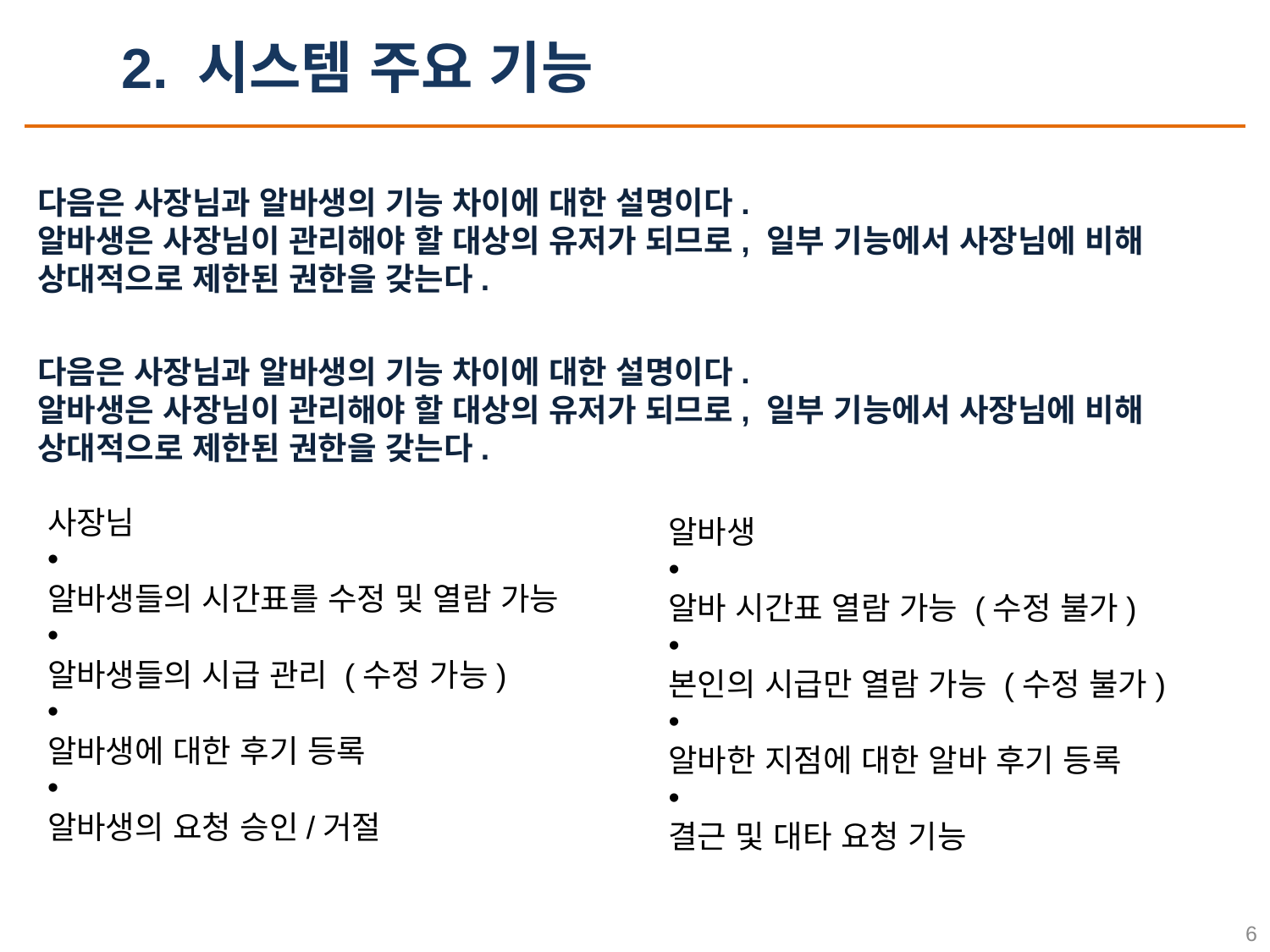

2. 시스템 주요 기능
다음은 사장님과 알바생의 기능 차이에 대한 설명이다.
알바생은 사장님이 관리해야 할 대상의 유저가 되므로, 일부 기능에서 사장님에 비해 상대적으로 제한된 권한을 갖는다.

다음은 사장님과 알바생의 기능 차이에 대한 설명이다.
알바생은 사장님이 관리해야 할 대상의 유저가 되므로, 일부 기능에서 사장님에 비해 상대적으로 제한된 권한을 갖는다.

사장님
알바생들의 시간표를 수정 및 열람 가능
알바생들의 시급 관리 (수정 가능)
알바생에 대한 후기 등록
알바생의 요청 승인/거절
알바생
알바 시간표 열람 가능 (수정 불가)
본인의 시급만 열람 가능 (수정 불가)
알바한 지점에 대한 알바 후기 등록
결근 및 대타 요청 기능
6